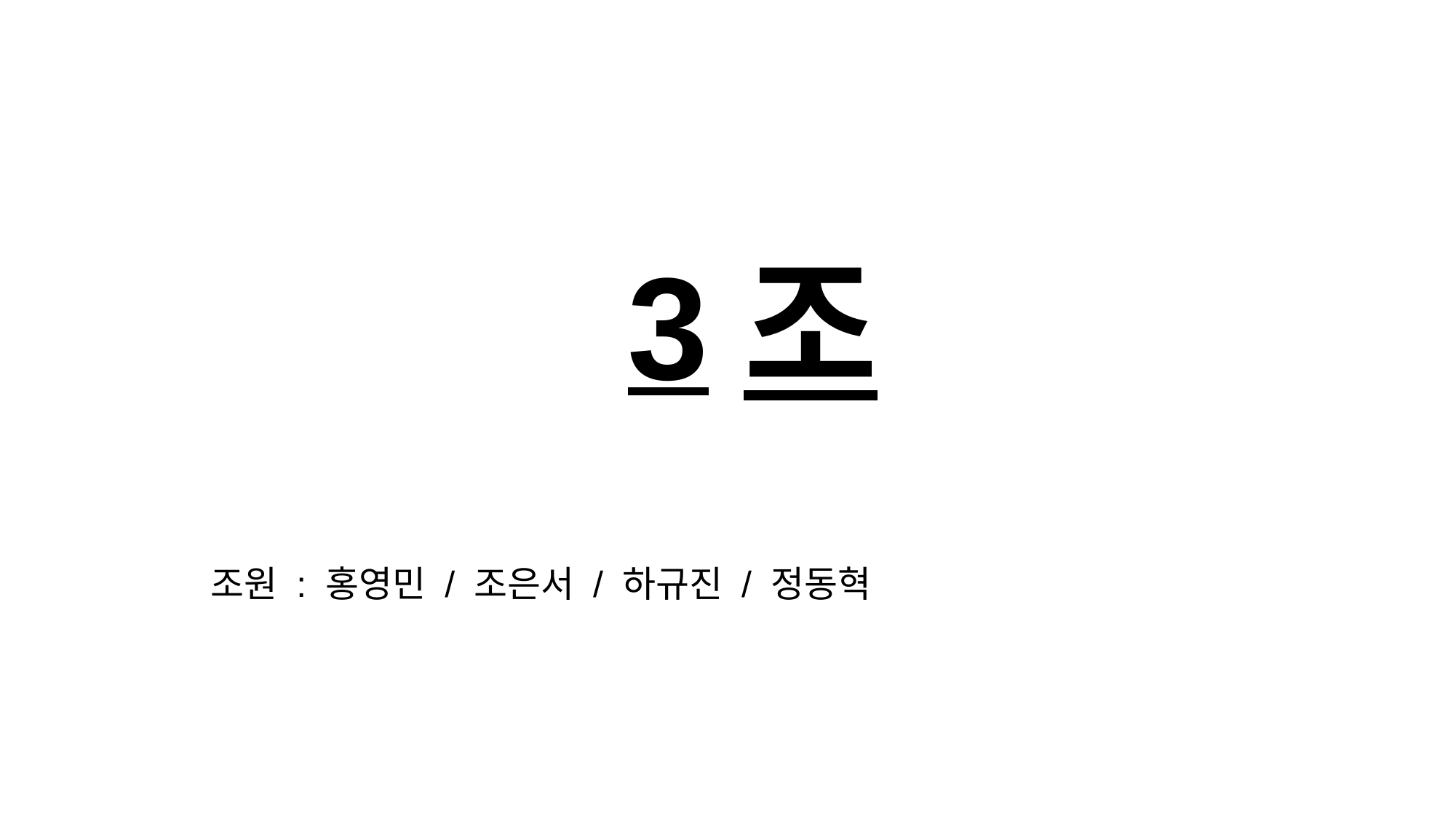

# 3조
조원 : 홍영민 / 조은서 / 하규진 / 정동혁